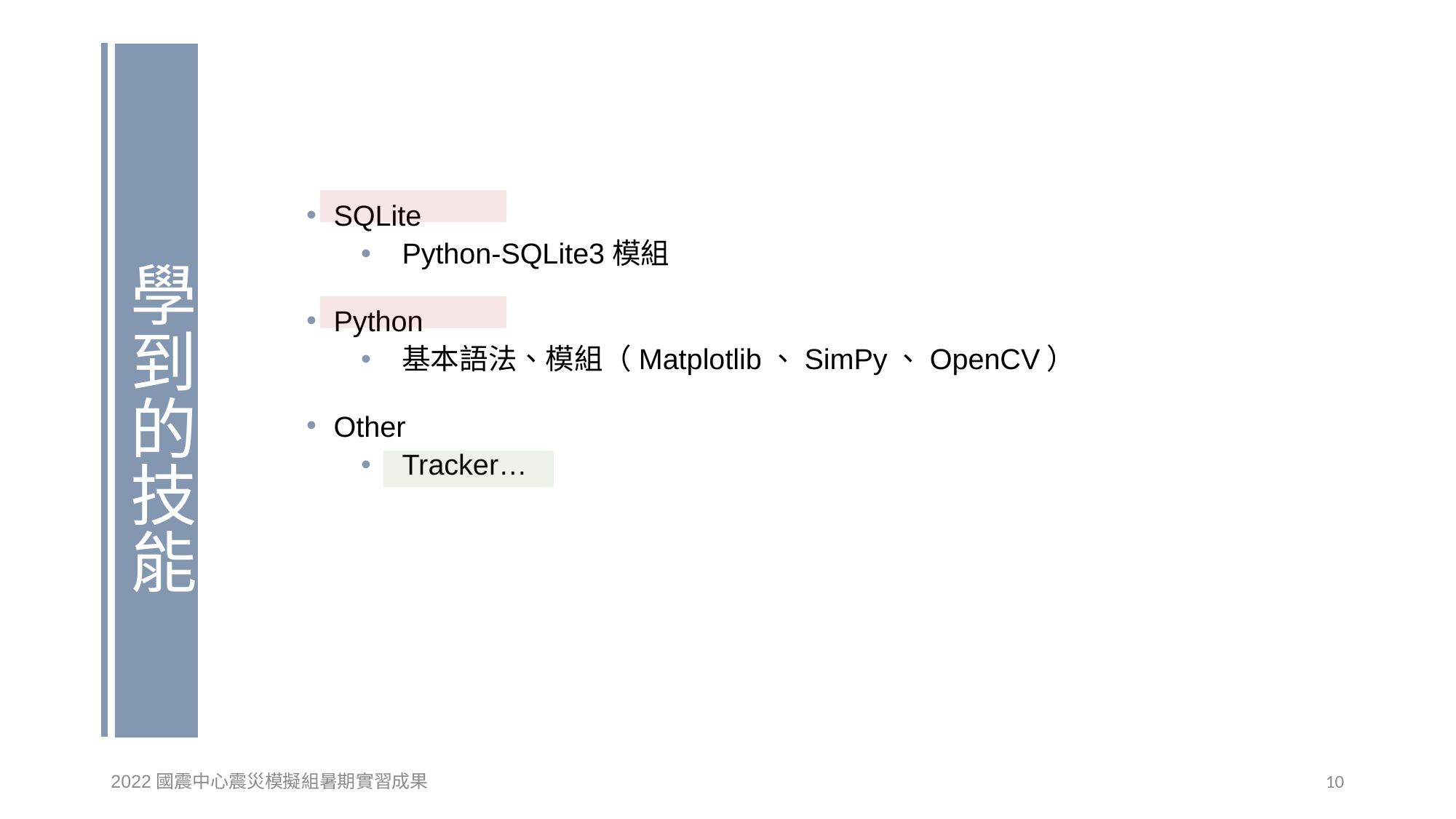

# 學到的技能
SQLite
Python-SQLite3模組
Python
基本語法、模組（Matplotlib、SimPy、OpenCV）
Other
Tracker…

2022國震中心震災模擬組暑期實習成果
10